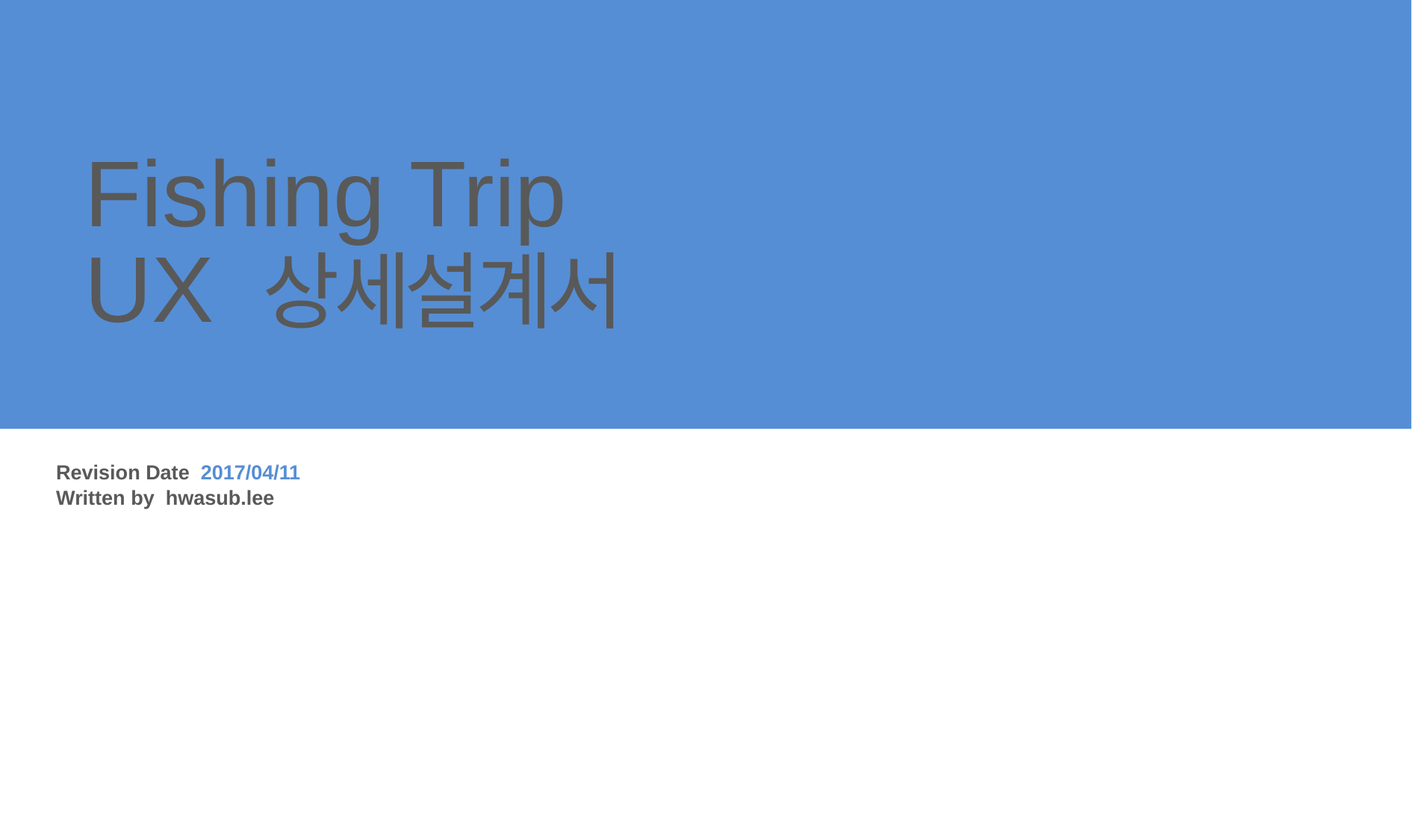

회사탈출 프로젝트
Fishing Trip
UX 상세설계서 V 0.5

Revision Date  2017/04/11
Written by  hwasub.lee